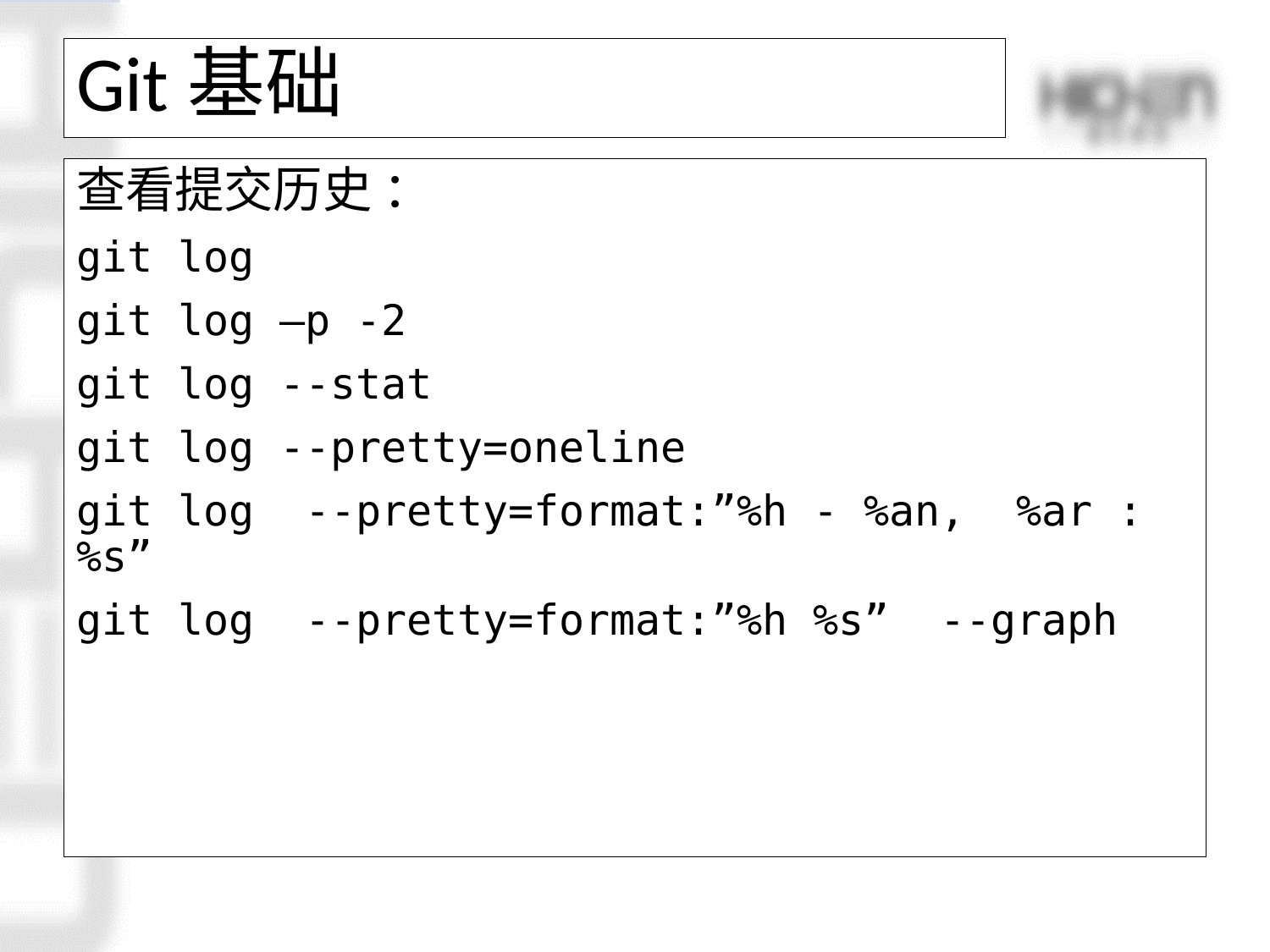

# Git基础
查看提交历史 ：
git log
git log –p -2
git log --stat
git log --pretty=oneline
git log  --pretty=format:”%h - %an,  %ar : %s”
git log  --pretty=format:”%h %s”  --graph